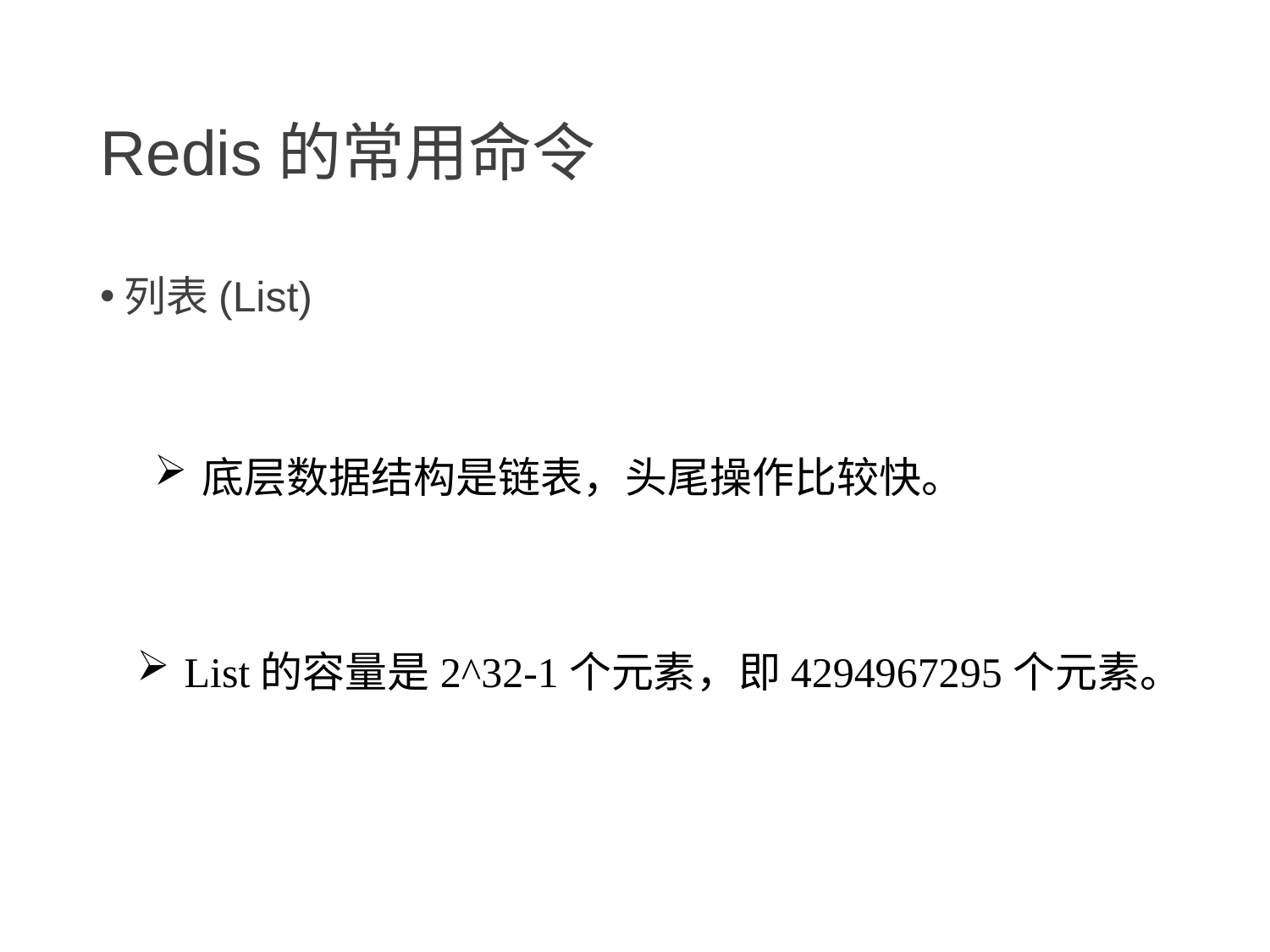

# Redis的常用命令
列表(List)
底层数据结构是链表，头尾操作比较快。
List的容量是2^32-1个元素，即4294967295个元素。